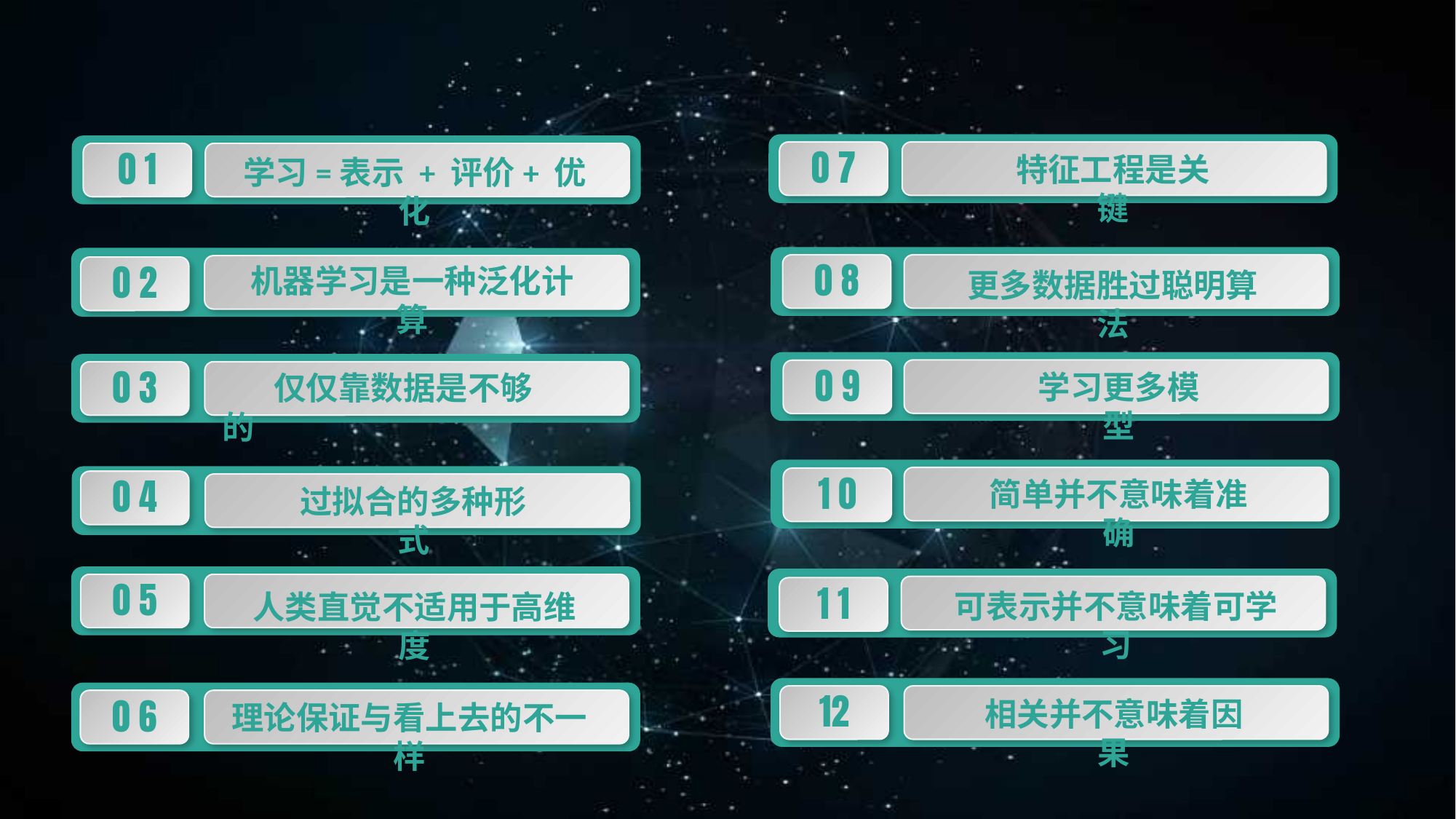

特征工程是关键
0 7
0 1
学习=表示 + 评价+ 优化

机器学习是一种泛化计算
0 8
0 2
更多数据胜过聪明算法

学习更多模型
      仅仅靠数据是不够的
0 9
0 3

简单并不意味着准确

1 0
0 4
过拟合的多种形式

0 5
1 1
可表示并不意味着可学习
人类直觉不适用于高维度

12
相关并不意味着因果
理论保证与看上去的不一样
0 6